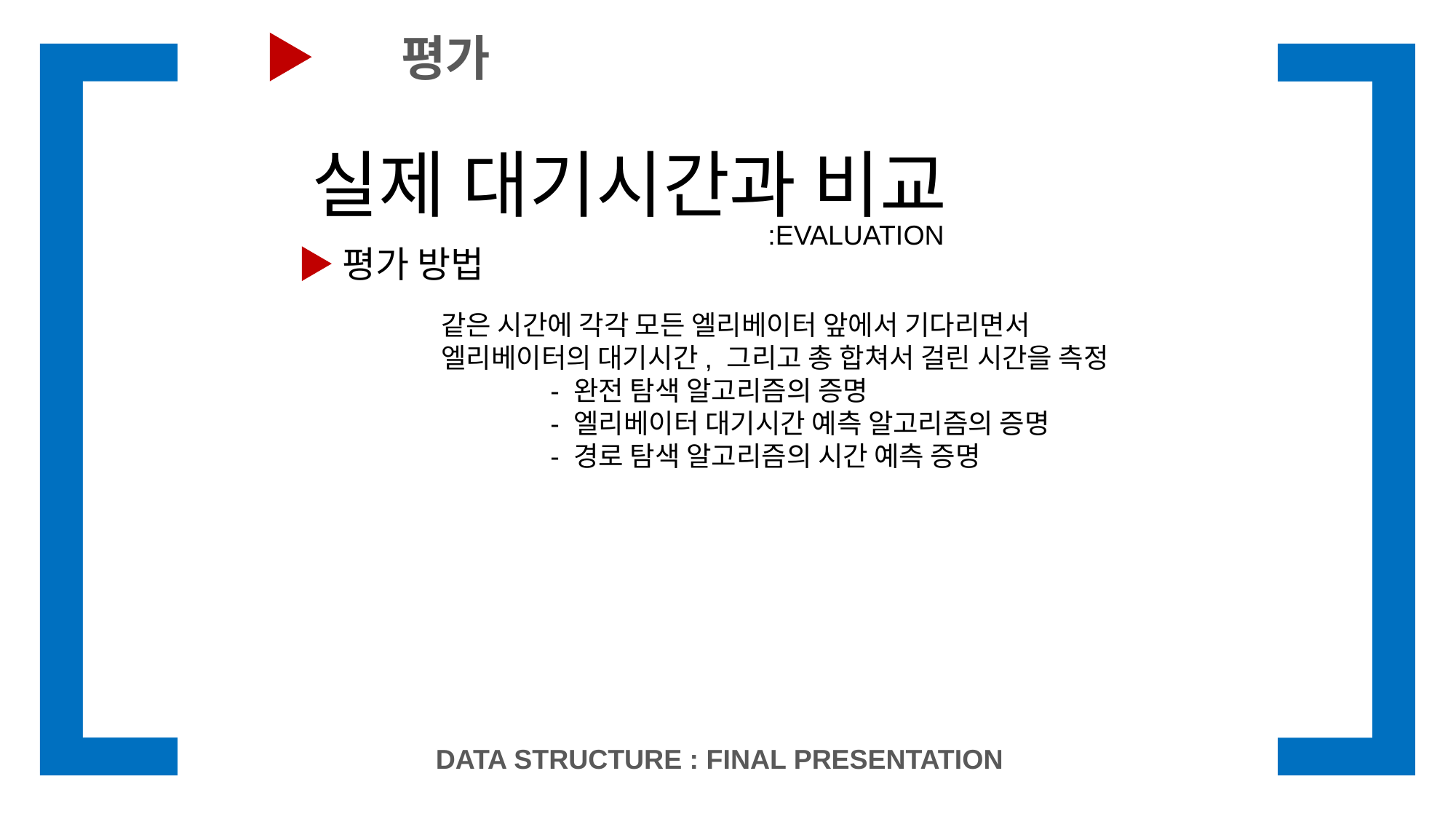

평가
실제 대기시간과 비교
:EVALUATION
평가 방법

같은 시간에 각각 모든 엘리베이터 앞에서 기다리면서 엘리베이터의 대기시간, 그리고 총 합쳐서 걸린 시간을 측정
	- 완전 탐색 알고리즘의 증명
	- 엘리베이터 대기시간 예측 알고리즘의 증명
	- 경로 탐색 알고리즘의 시간 예측 증명